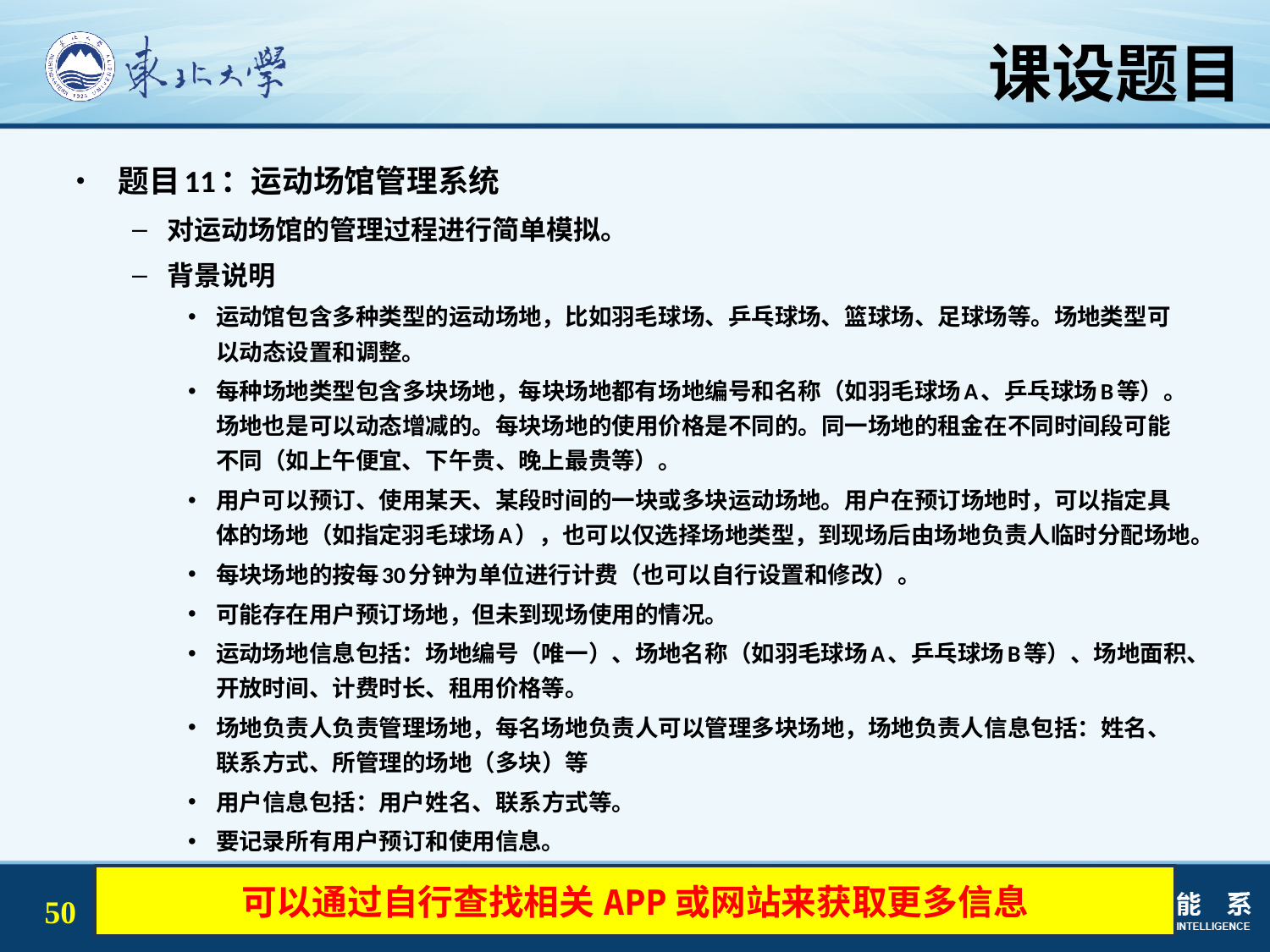

# 课设题目
题目11：运动场馆管理系统
对运动场馆的管理过程进行简单模拟。
背景说明
运动馆包含多种类型的运动场地，比如羽毛球场、乒乓球场、篮球场、足球场等。场地类型可以动态设置和调整。
每种场地类型包含多块场地，每块场地都有场地编号和名称（如羽毛球场A、乒乓球场B等）。场地也是可以动态增减的。每块场地的使用价格是不同的。同一场地的租金在不同时间段可能不同（如上午便宜、下午贵、晚上最贵等）。
用户可以预订、使用某天、某段时间的一块或多块运动场地。用户在预订场地时，可以指定具体的场地（如指定羽毛球场A），也可以仅选择场地类型，到现场后由场地负责人临时分配场地。
每块场地的按每30分钟为单位进行计费（也可以自行设置和修改）。
可能存在用户预订场地，但未到现场使用的情况。
运动场地信息包括：场地编号（唯一）、场地名称（如羽毛球场A、乒乓球场B等）、场地面积、开放时间、计费时长、租用价格等。
场地负责人负责管理场地，每名场地负责人可以管理多块场地，场地负责人信息包括：姓名、联系方式、所管理的场地（多块）等
用户信息包括：用户姓名、联系方式等。
要记录所有用户预订和使用信息。
可以通过自行查找相关APP或网站来获取更多信息